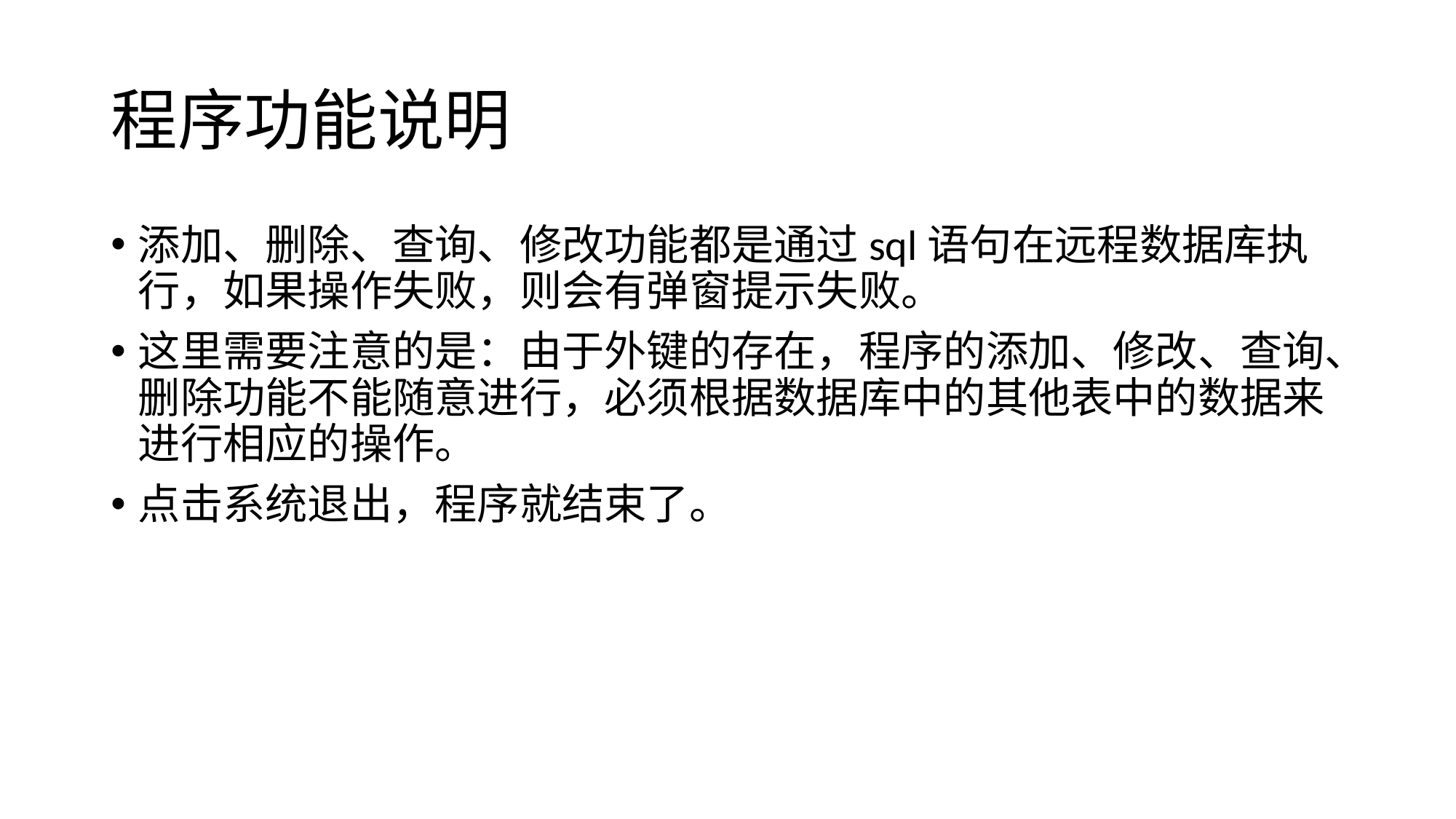

# 程序功能说明
添加、删除、查询、修改功能都是通过sql语句在远程数据库执行，如果操作失败，则会有弹窗提示失败。
这里需要注意的是：由于外键的存在，程序的添加、修改、查询、删除功能不能随意进行，必须根据数据库中的其他表中的数据来进行相应的操作。
点击系统退出，程序就结束了。